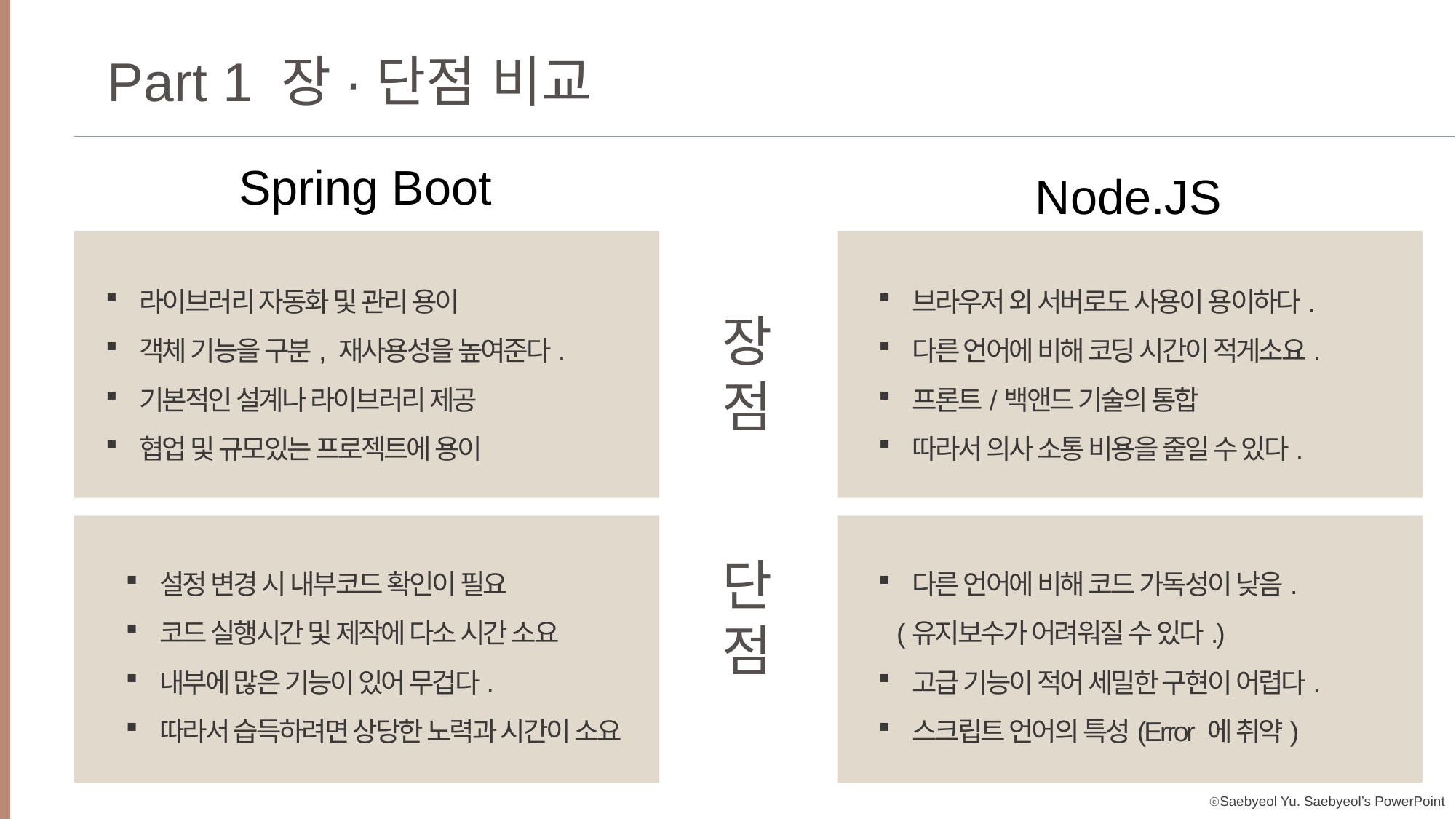

Part 1 장·단점 비교
Spring Boot
Node.JS

브라우저 외 서버로도 사용이 용이하다.
다른 언어에 비해 코딩 시간이 적게소요.
프론트/백앤드 기술의 통합
따라서 의사 소통 비용을 줄일 수 있다.

라이브러리 자동화 및 관리 용이
객체 기능을 구분, 재사용성을 높여준다.
기본적인 설계나 라이브러리 제공
협업 및 규모있는 프로젝트에 용이

장
점

설정 변경 시 내부코드 확인이 필요
코드 실행시간 및 제작에 다소 시간 소요
내부에 많은 기능이 있어 무겁다.
따라서 습득하려면 상당한 노력과 시간이 소요

다른 언어에 비해 코드 가독성이 낮음.
   (유지보수가 어려워질 수 있다.)
고급 기능이 적어 세밀한 구현이 어렵다.
스크립트 언어의 특성(Error 에 취약)
단
점